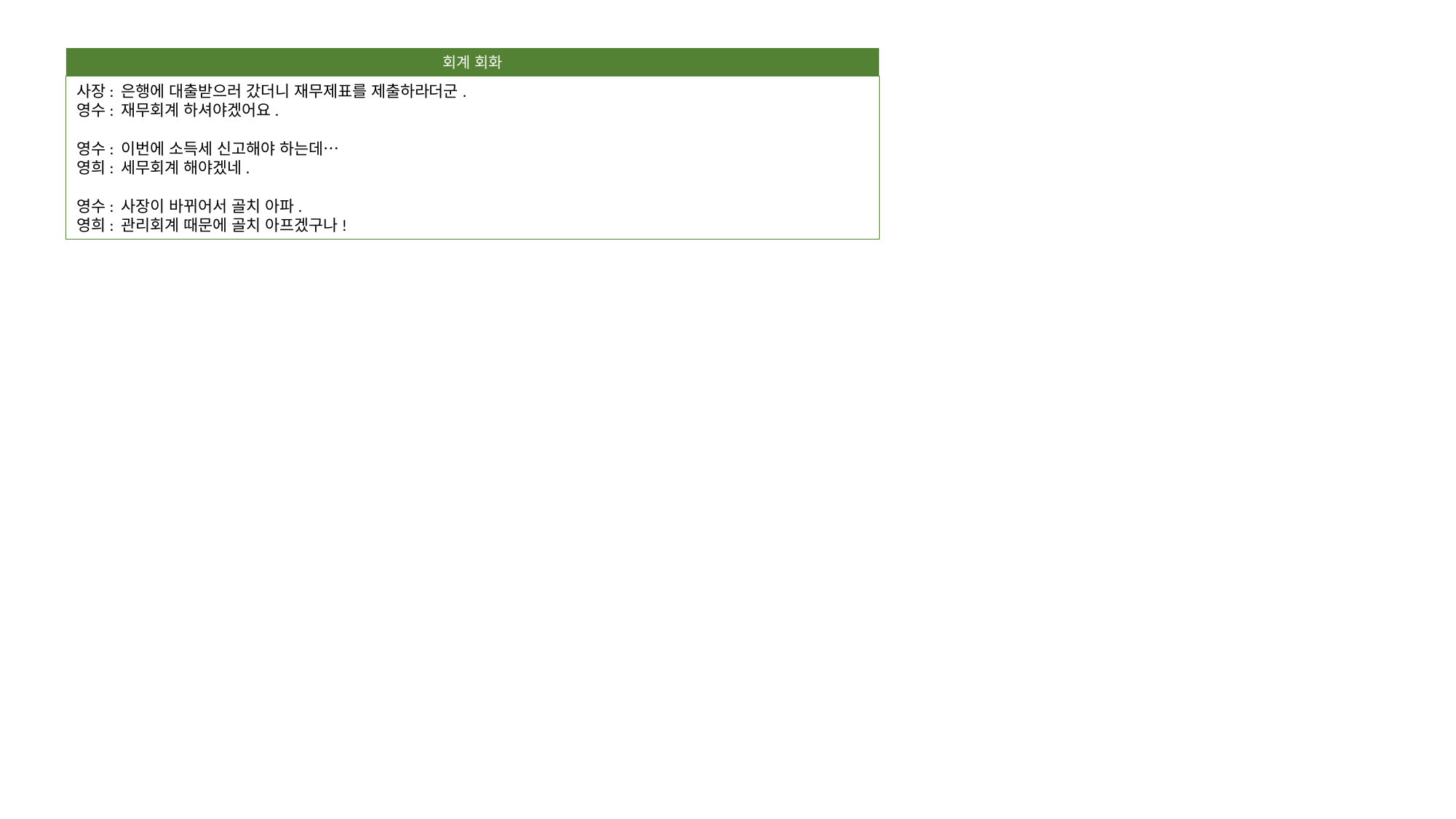

회계 회화
사장: 은행에 대출받으러 갔더니 재무제표를 제출하라더군.
영수: 재무회계 하셔야겠어요.

영수: 이번에 소득세 신고해야 하는데…
영희: 세무회계 해야겠네.

영수: 사장이 바뀌어서 골치 아파.
영희: 관리회계 때문에 골치 아프겠구나!